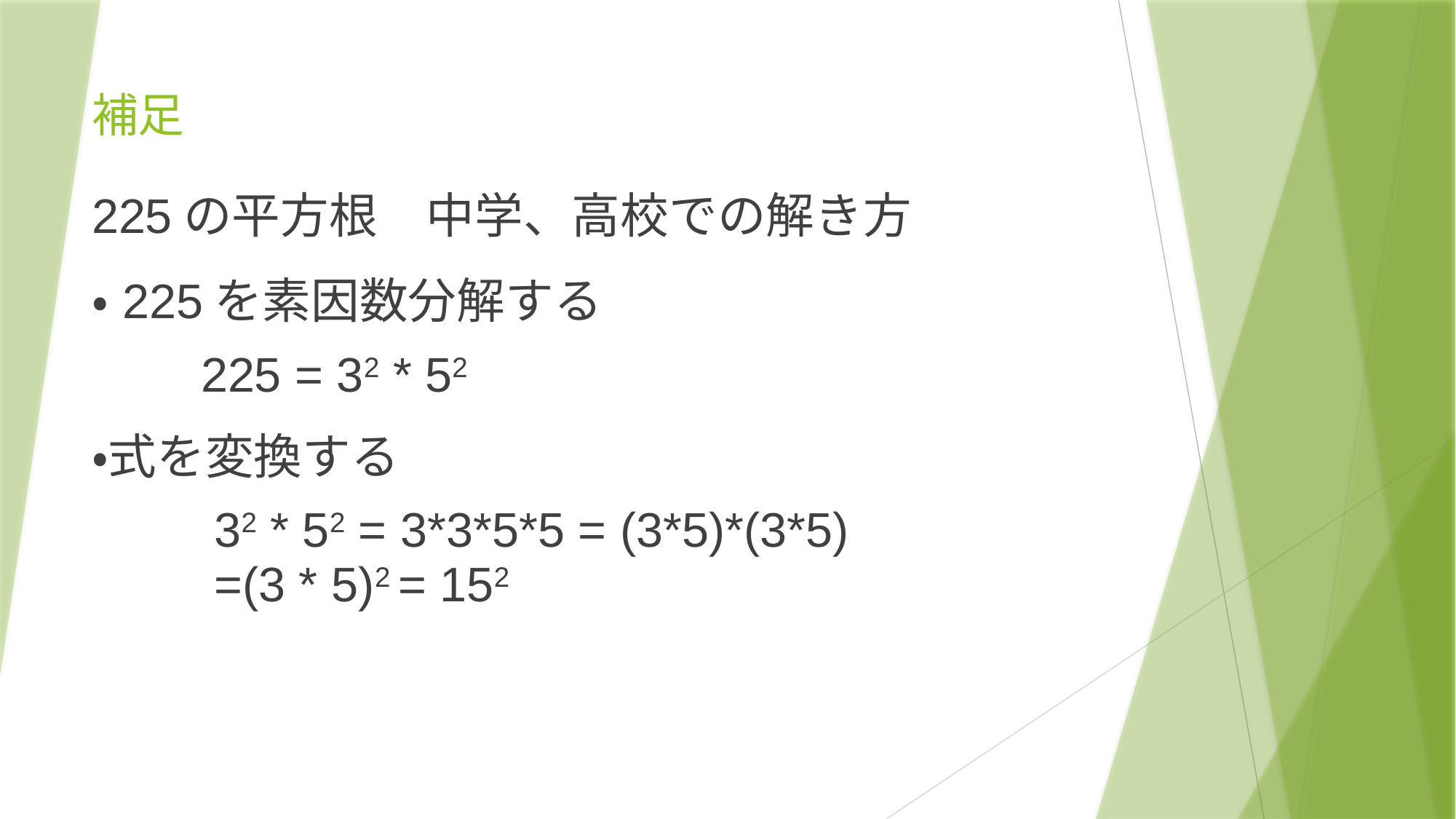

# 補足
225の平方根　中学、高校での解き方
・225を素因数分解する
	225 = 32 * 52
・式を変換する
	 32 * 52 = 3*3*5*5 = (3*5)*(3*5)
	 =(3 * 5)2 = 152